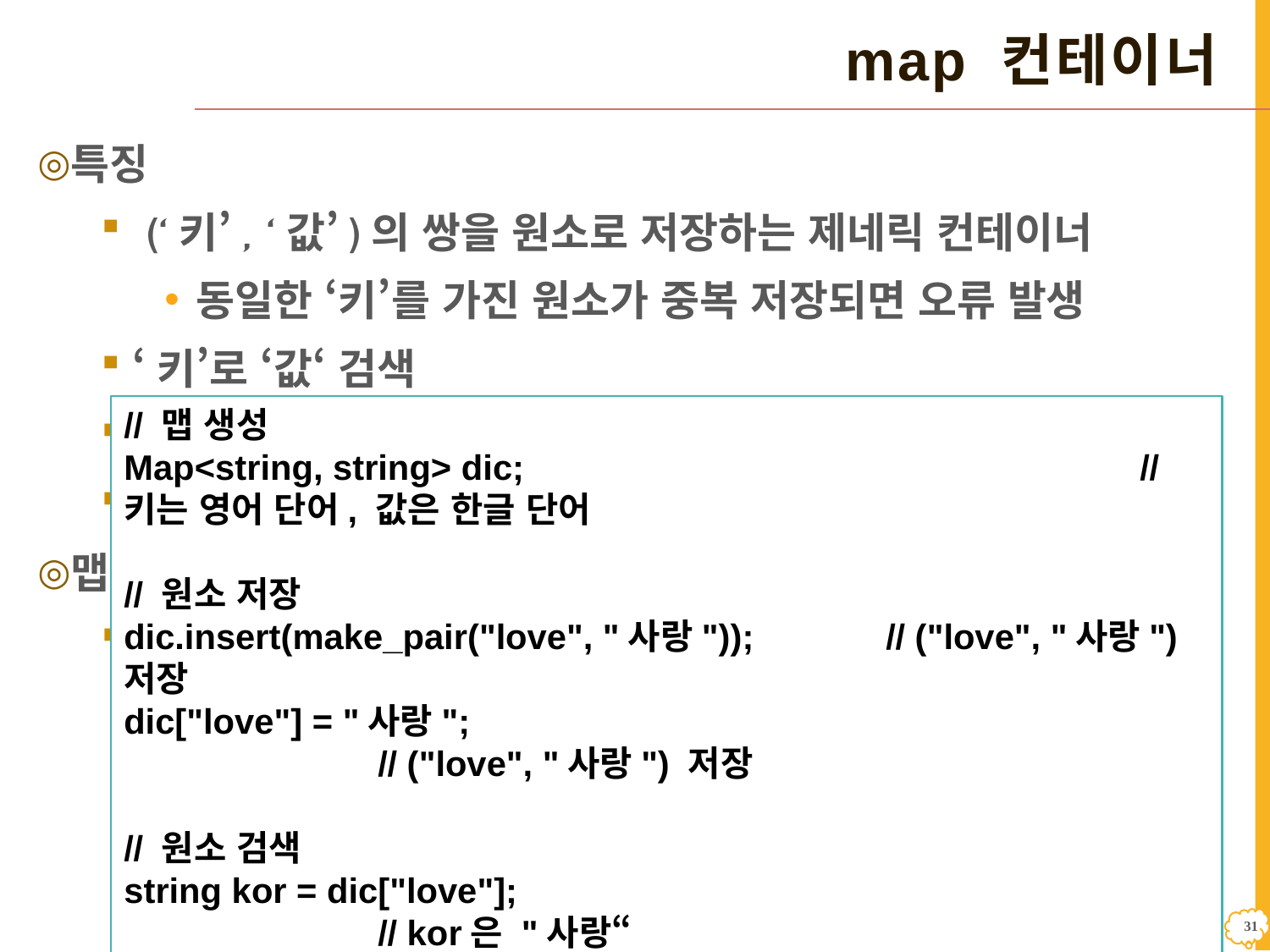

# map 컨테이너
특징
 (‘키’, ‘값’)의 쌍을 원소로 저장하는 제네릭 컨테이너
동일한 ‘키’를 가진 원소가 중복 저장되면 오류 발생
‘키’로 ‘값‘ 검색
많은 응용에서 필요함
#include <map> 필요
맵 컨테이너 생성 예
영한 사전을 저장하기 위한 맵 컨테이너 생성 및 활용
영어 단어와 한글 단어를 쌍으로 저장하고, 영어 단어로 검색

// 맵 생성
Map<string, string> dic; 					// 키는 영어 단어, 값은 한글 단어

// 원소 저장
dic.insert(make_pair("love", "사랑"));		// ("love", "사랑") 저장
dic["love"] = "사랑"; 								// ("love", "사랑") 저장

// 원소 검색
string kor = dic["love"]; 							// kor은 "사랑“
string kor = dic.at("love“); 						// kor은 "사랑"
31